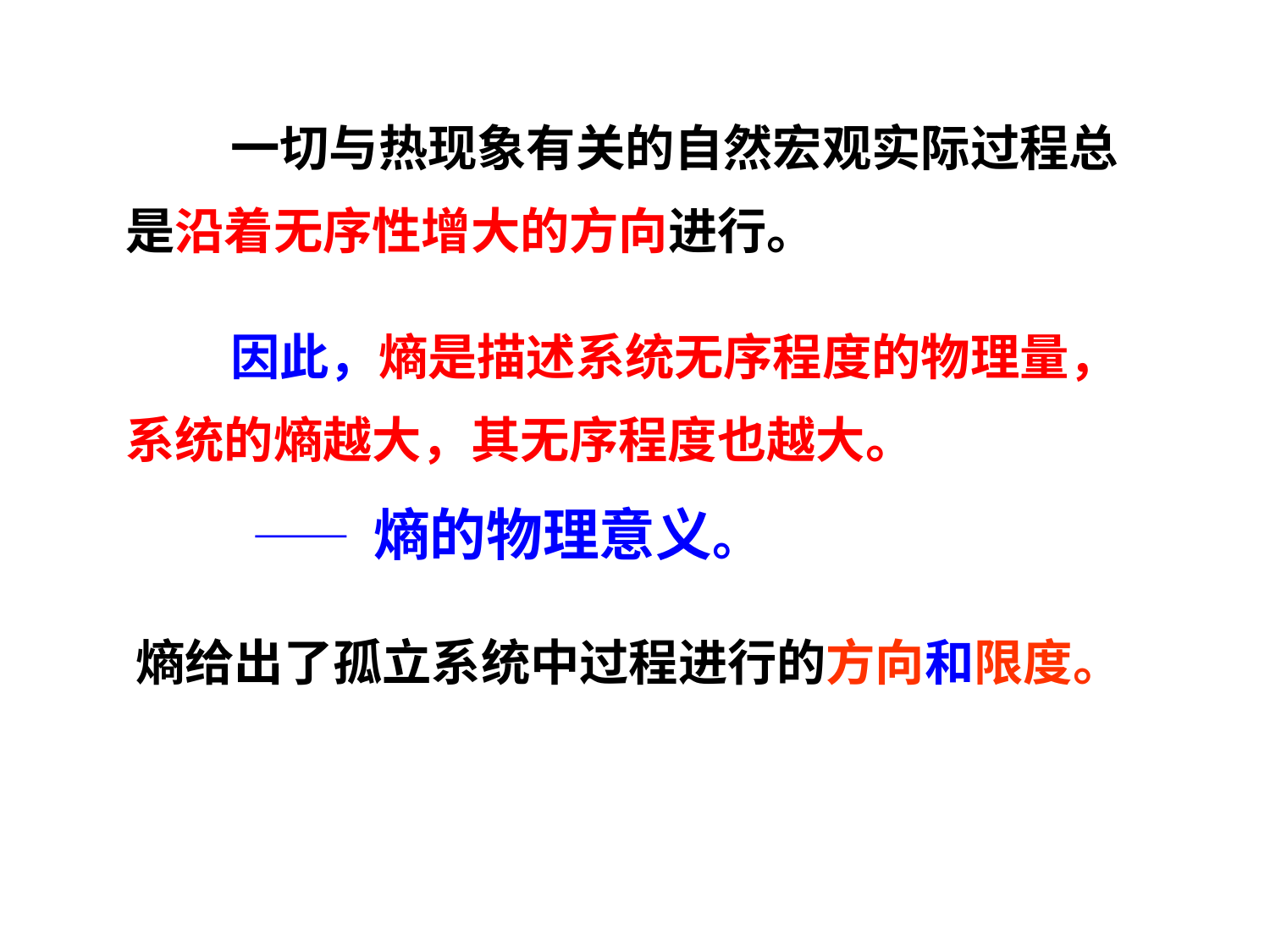

一切与热现象有关的自然宏观实际过程总是沿着无序性增大的方向进行。
因此，熵是描述系统无序程度的物理量，系统的熵越大，其无序程度也越大。
—— 熵的物理意义。
熵给出了孤立系统中过程进行的方向和限度。
67